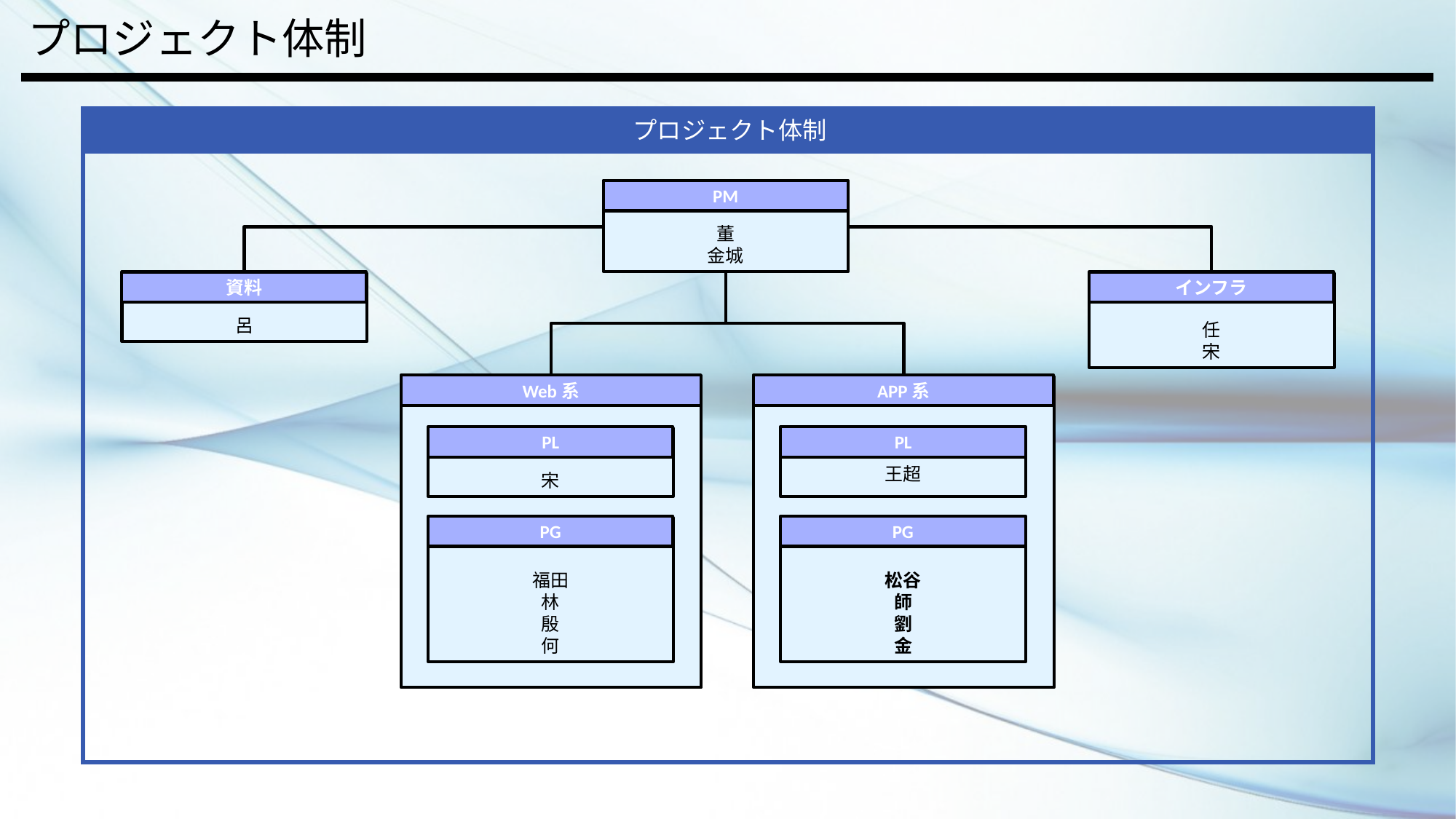

# プロジェクト体制
プロジェクト体制

PM

董
金城
資料

呂
インフラ
任
宋
Web系

PL

宋
PG
福田
林
殷
何
APP系

PL

王超

PG

松谷
師
劉
金